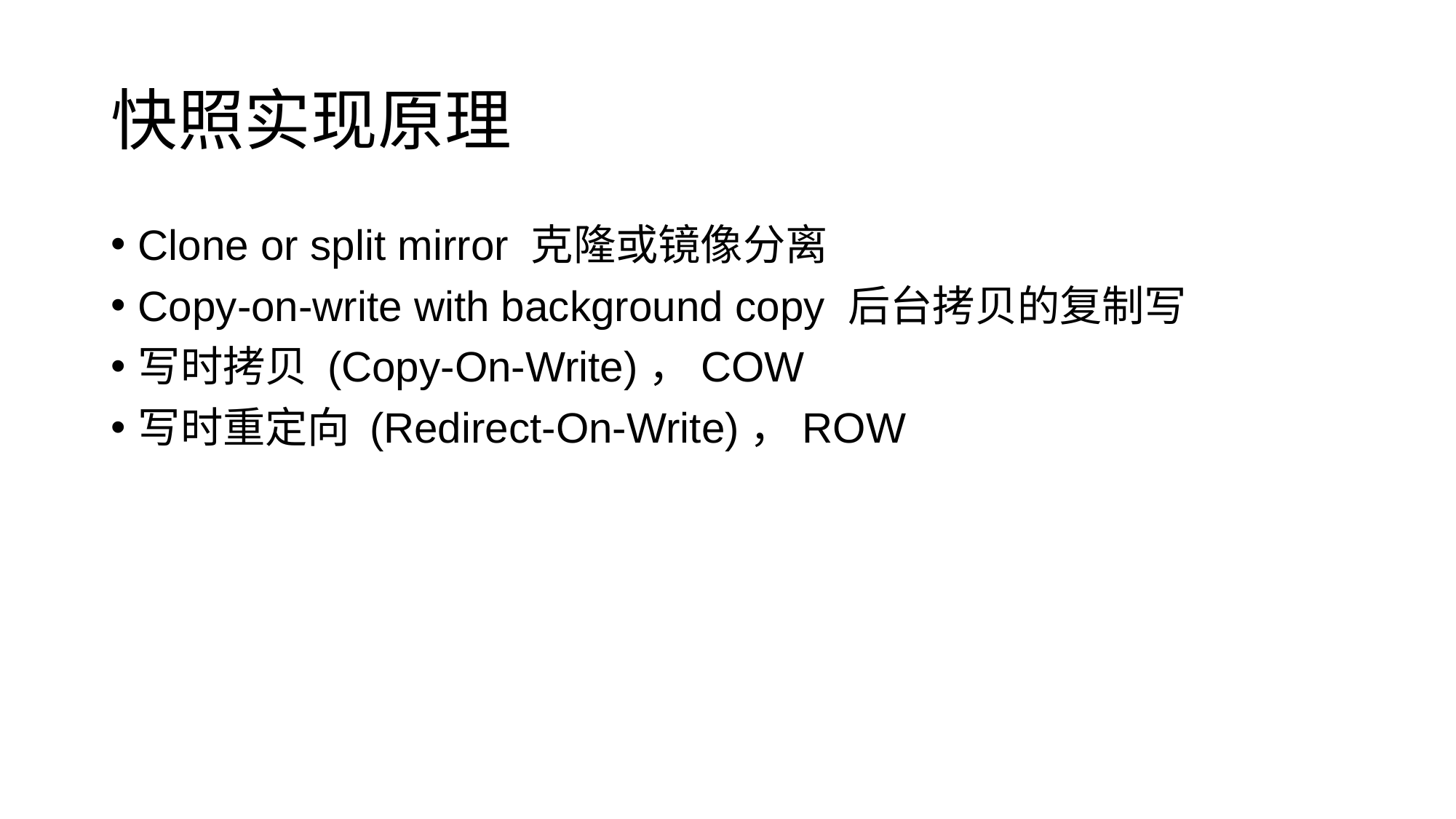

# 快照实现原理
Clone or split mirror 克隆或镜像分离
Copy-on-write with background copy 后台拷贝的复制写
写时拷贝 (Copy-On-Write)，COW
写时重定向 (Redirect-On-Write)，ROW